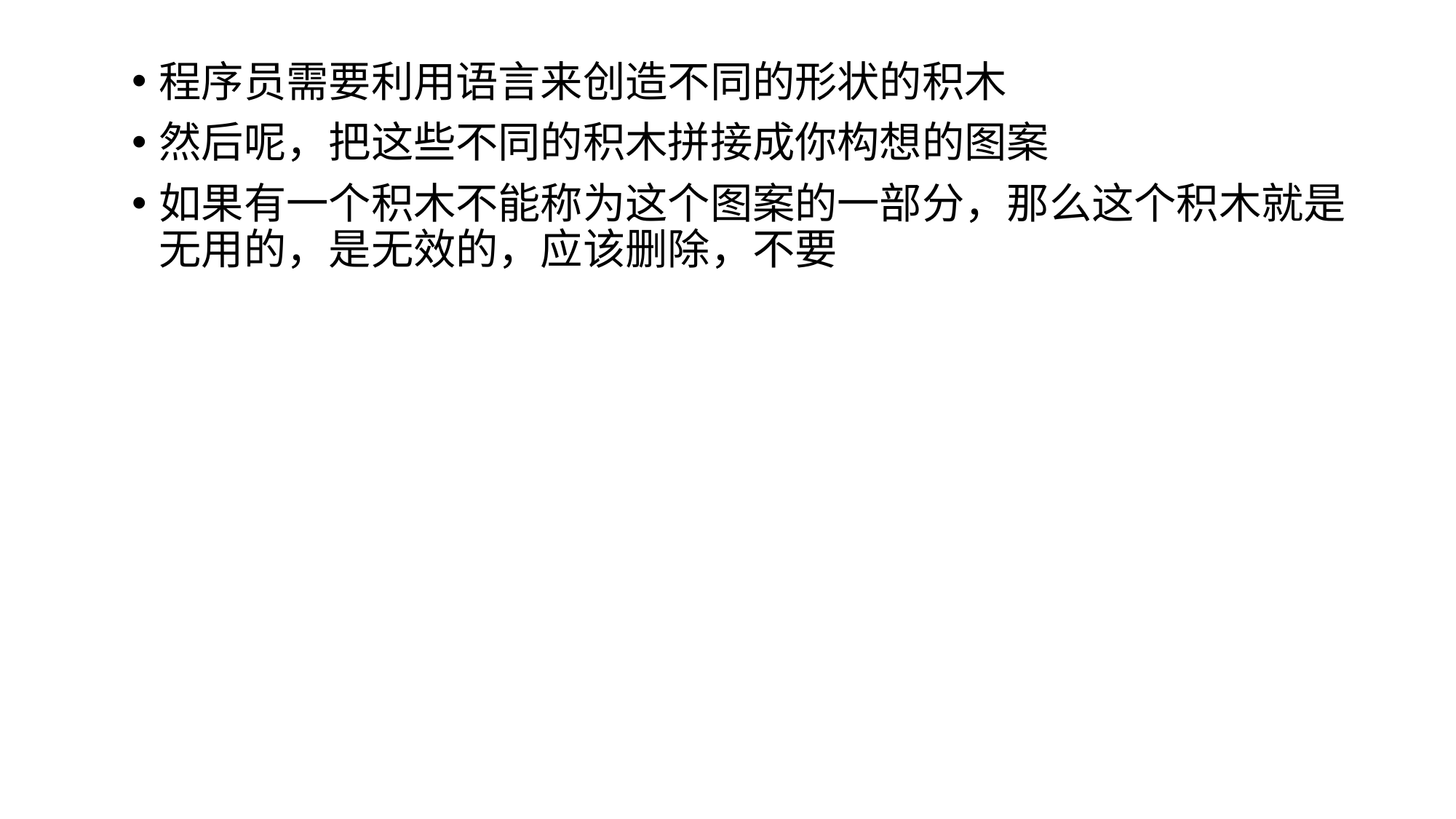

程序员需要利用语言来创造不同的形状的积木
然后呢，把这些不同的积木拼接成你构想的图案
如果有一个积木不能称为这个图案的一部分，那么这个积木就是无用的，是无效的，应该删除，不要